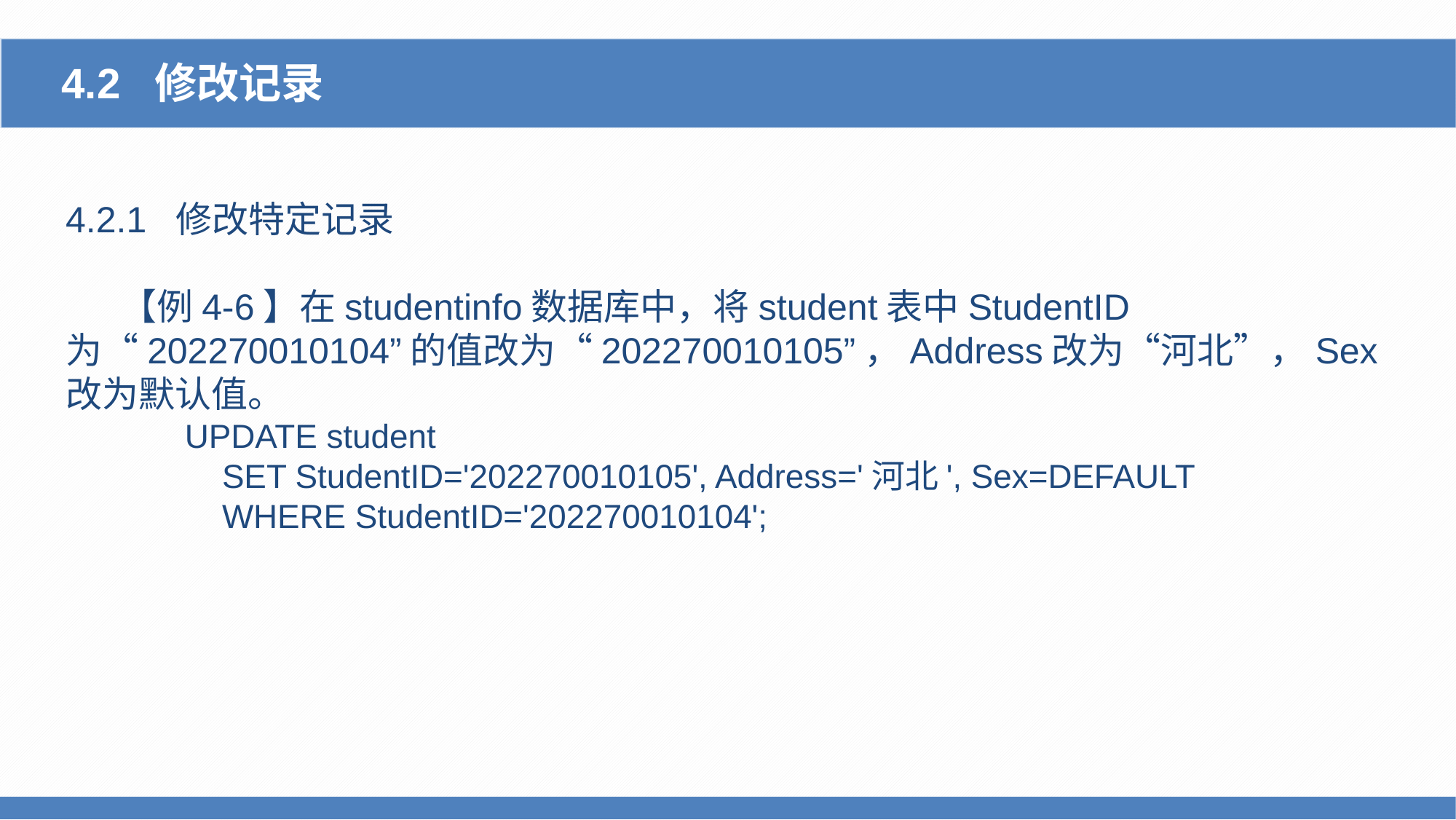

4.2  修改记录

4.2.1  修改特定记录

【例4-6】在studentinfo数据库中，将student表中StudentID为“202270010104”的值改为“202270010105”，Address改为“河北”，Sex改为默认值。
UPDATE student
    SET StudentID='202270010105', Address='河北', Sex=DEFAULT
    WHERE StudentID='202270010104';